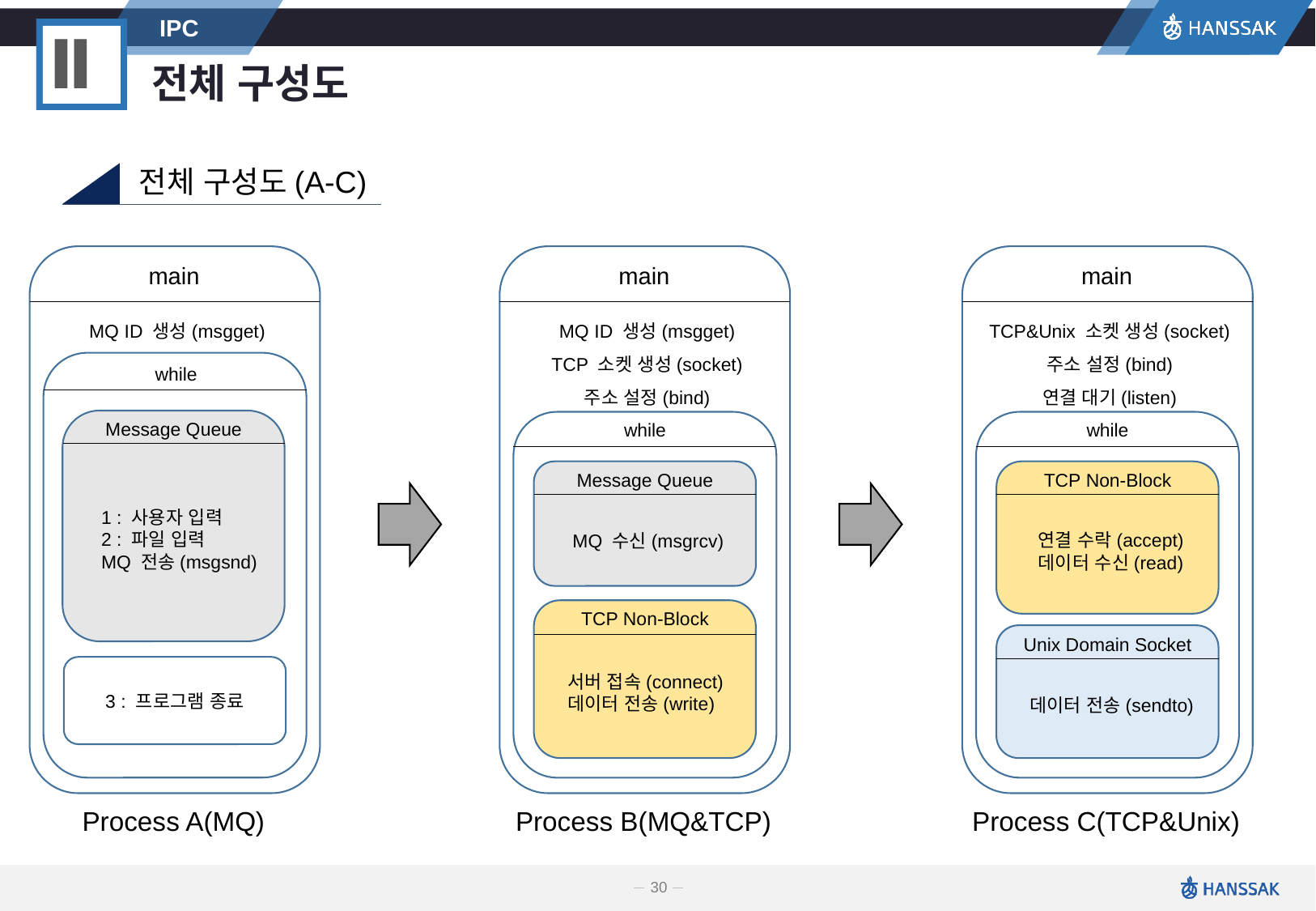

IPC

Ⅱ
전체 구성도

전체 구성도(A-C)

main
MQ ID 생성(msgget)

while
3 : 프로그램 종료
Process A(MQ)

main
main
MQ ID 생성(msgget)
TCP 소켓 생성(socket)
주소 설정(bind)
TCP&Unix 소켓 생성(socket)
주소 설정(bind)
연결 대기(listen)

Message Queue

while
while

Message Queue
TCP Non-Block

1 : 사용자 입력
2 : 파일 입력
MQ 전송(msgsnd)
MQ 수신(msgrcv)
연결 수락(accept)
데이터 수신(read)

TCP Non-Block

Unix Domain Socket
서버 접속(connect)
데이터 전송(write)
데이터 전송(sendto)
Process B(MQ&TCP)
Process C(TCP&Unix)